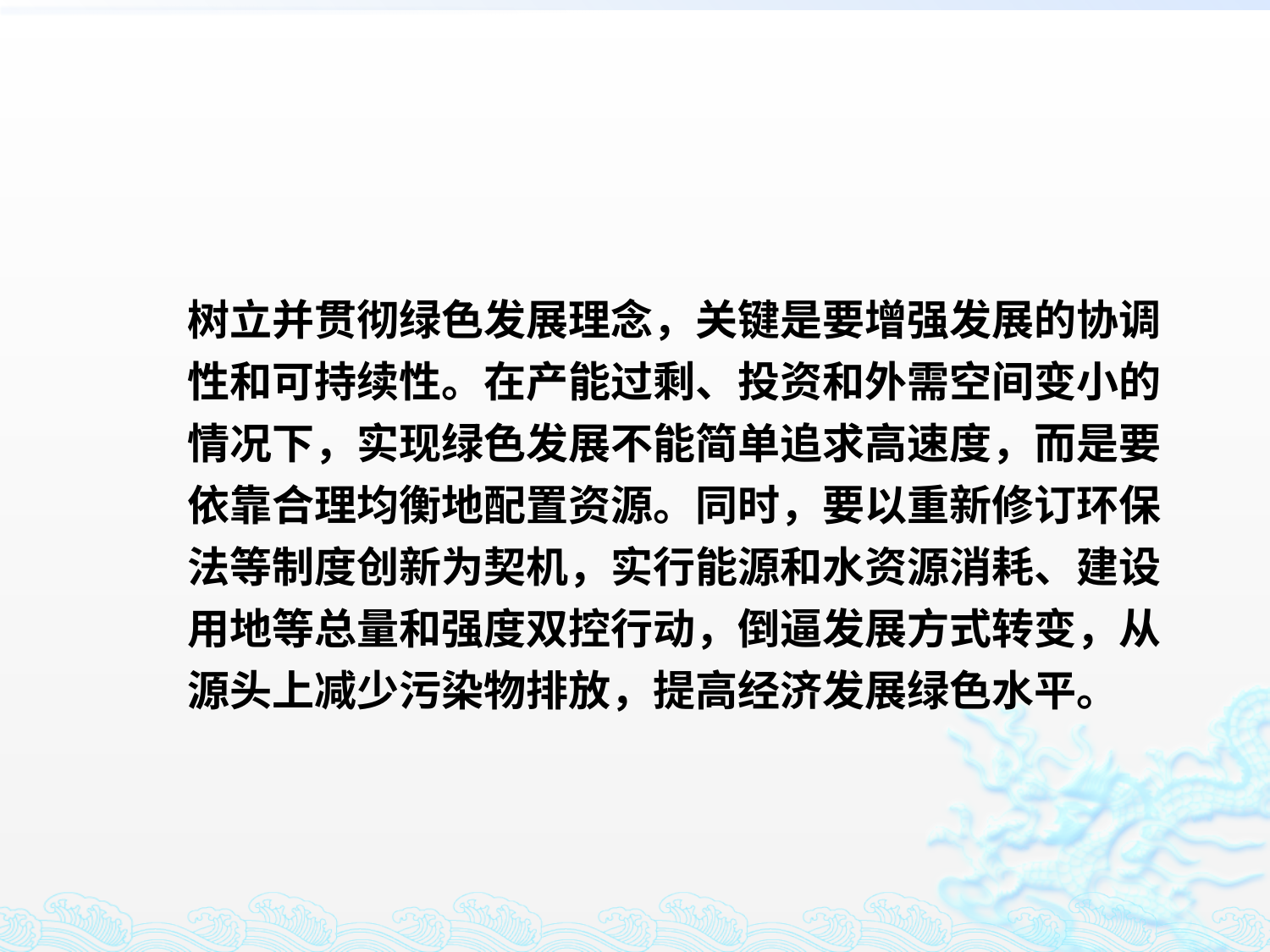

树立并贯彻绿色发展理念，关键是要增强发展的协调性和可持续性。在产能过剩、投资和外需空间变小的情况下，实现绿色发展不能简单追求高速度，而是要依靠合理均衡地配置资源。同时，要以重新修订环保法等制度创新为契机，实行能源和水资源消耗、建设用地等总量和强度双控行动，倒逼发展方式转变，从源头上减少污染物排放，提高经济发展绿色水平。